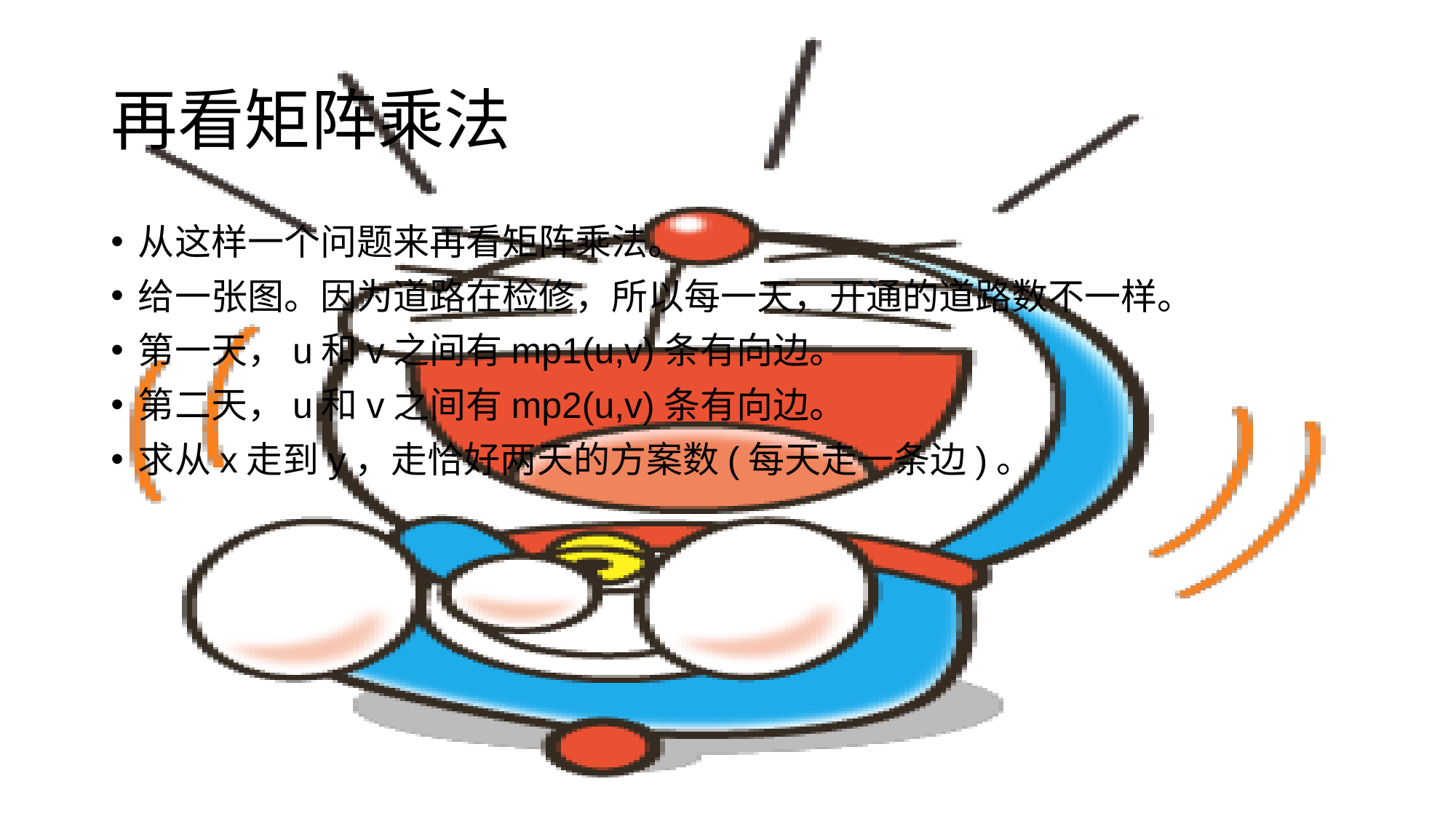

# 再看矩阵乘法
从这样一个问题来再看矩阵乘法。
给一张图。因为道路在检修，所以每一天，开通的道路数不一样。
第一天，u和v之间有mp1(u,v)条有向边。
第二天，u和v之间有mp2(u,v)条有向边。
求从x走到y，走恰好两天的方案数(每天走一条边)。